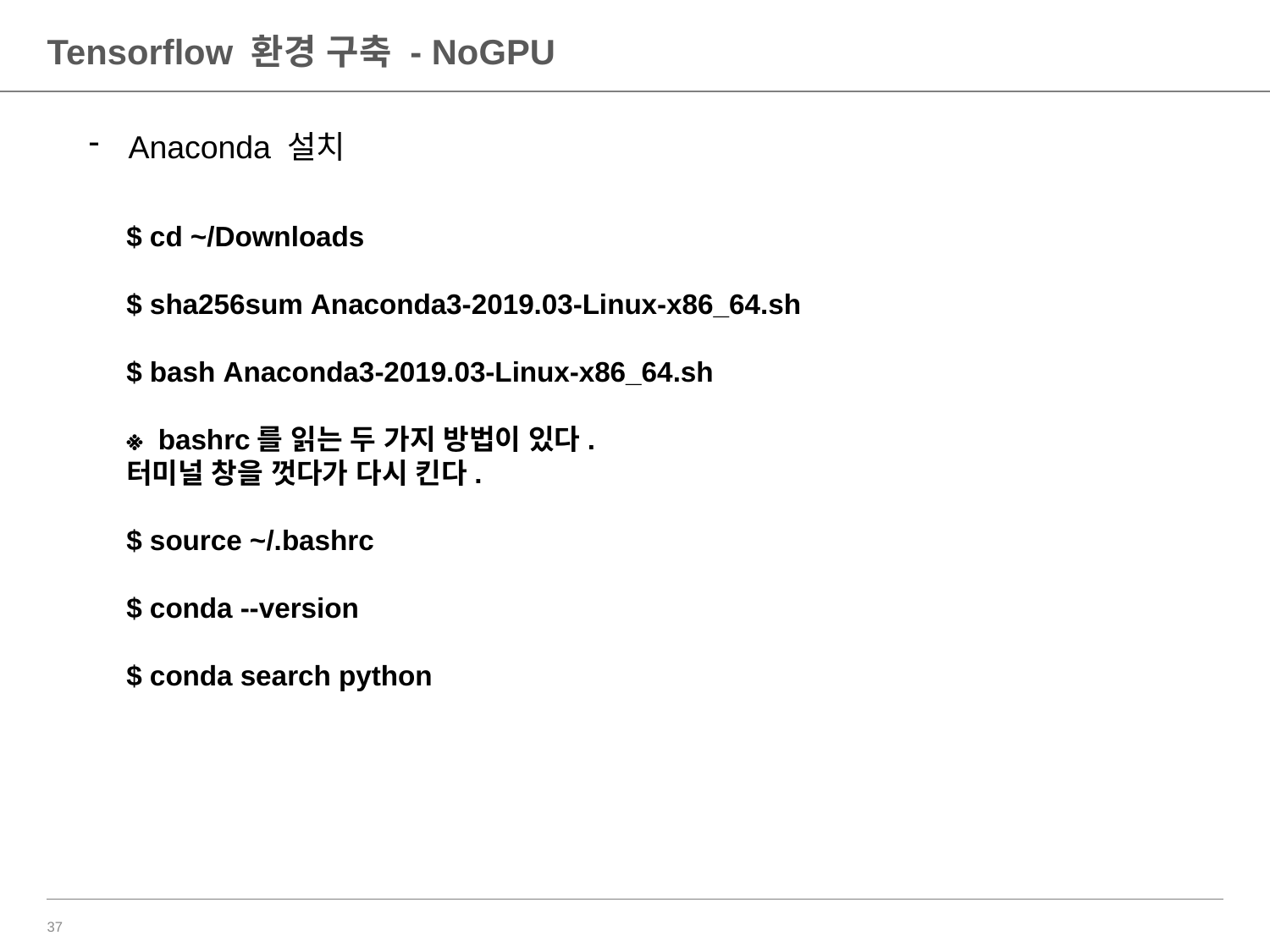

# Tensorflow 환경 구축 - NoGPU
Anaconda 설치
$ cd ~/Downloads

$ sha256sum Anaconda3-2019.03-Linux-x86_64.sh

$ bash Anaconda3-2019.03-Linux-x86_64.sh

※ bashrc를 읽는 두 가지 방법이 있다.
터미널 창을 껏다가 다시 킨다.

$ source ~/.bashrc

$ conda --version

$ conda search python